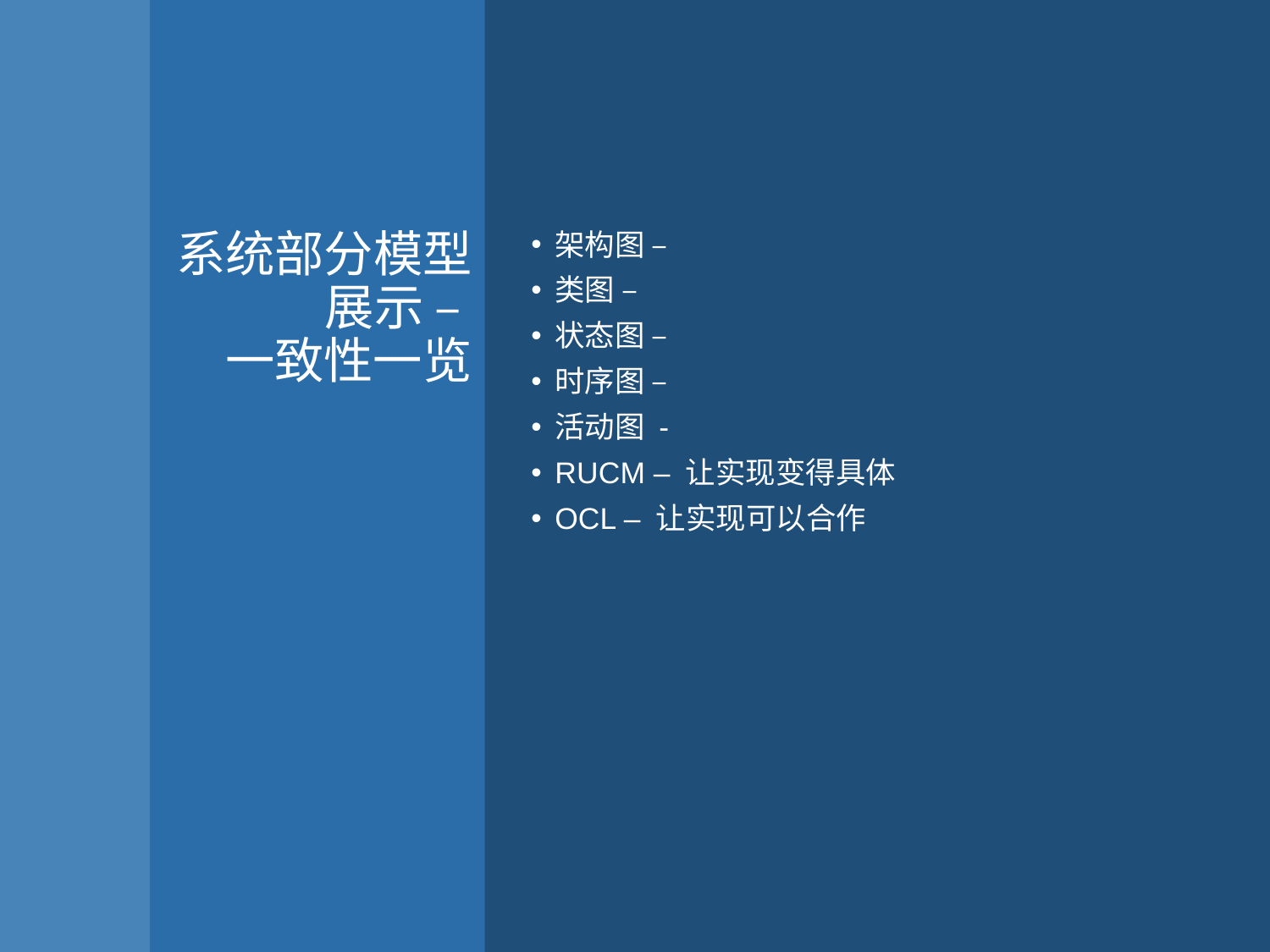

# 系统部分模型展示 – 一致性一览
架构图 –
类图 –
状态图 –
时序图 –
活动图 -
RUCM – 让实现变得具体
OCL – 让实现可以合作